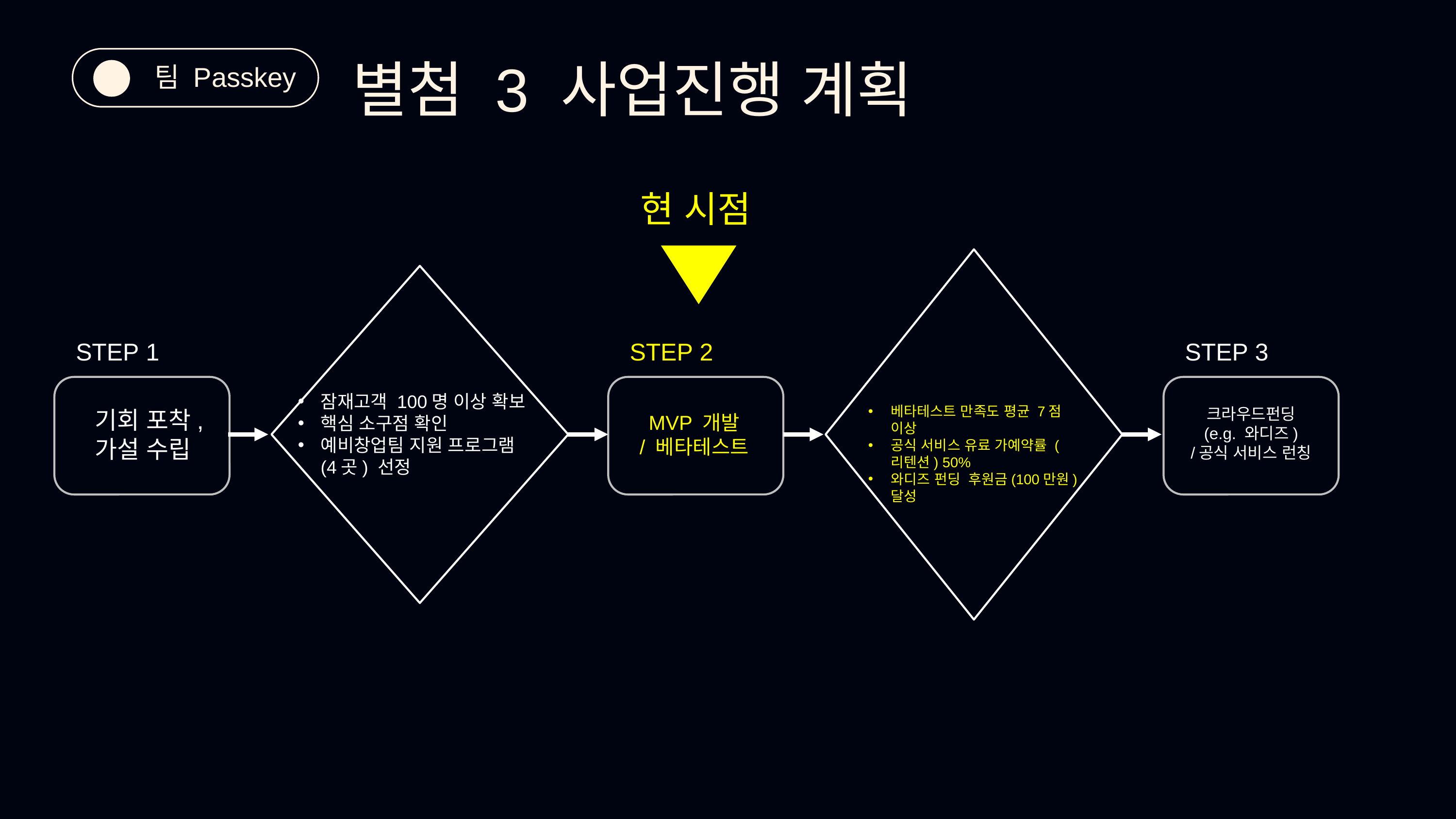

별첨 3 사업진행 계획

팀 Passkey
현 시점

STEP 1
STEP 2
STEP 3

기회 포착,
가설 수립

MVP 개발
/ 베타테스트

크라우드펀딩
(e.g. 와디즈)
/공식 서비스 런칭
잠재고객 100명 이상 확보
핵심 소구점 확인
예비창업팀 지원 프로그램
(4곳) 선정
베타테스트 만족도 평균 7점 이상
공식 서비스 유료 가예약률 (리텐션) 50%
와디즈 펀딩  후원금(100만원) 달성